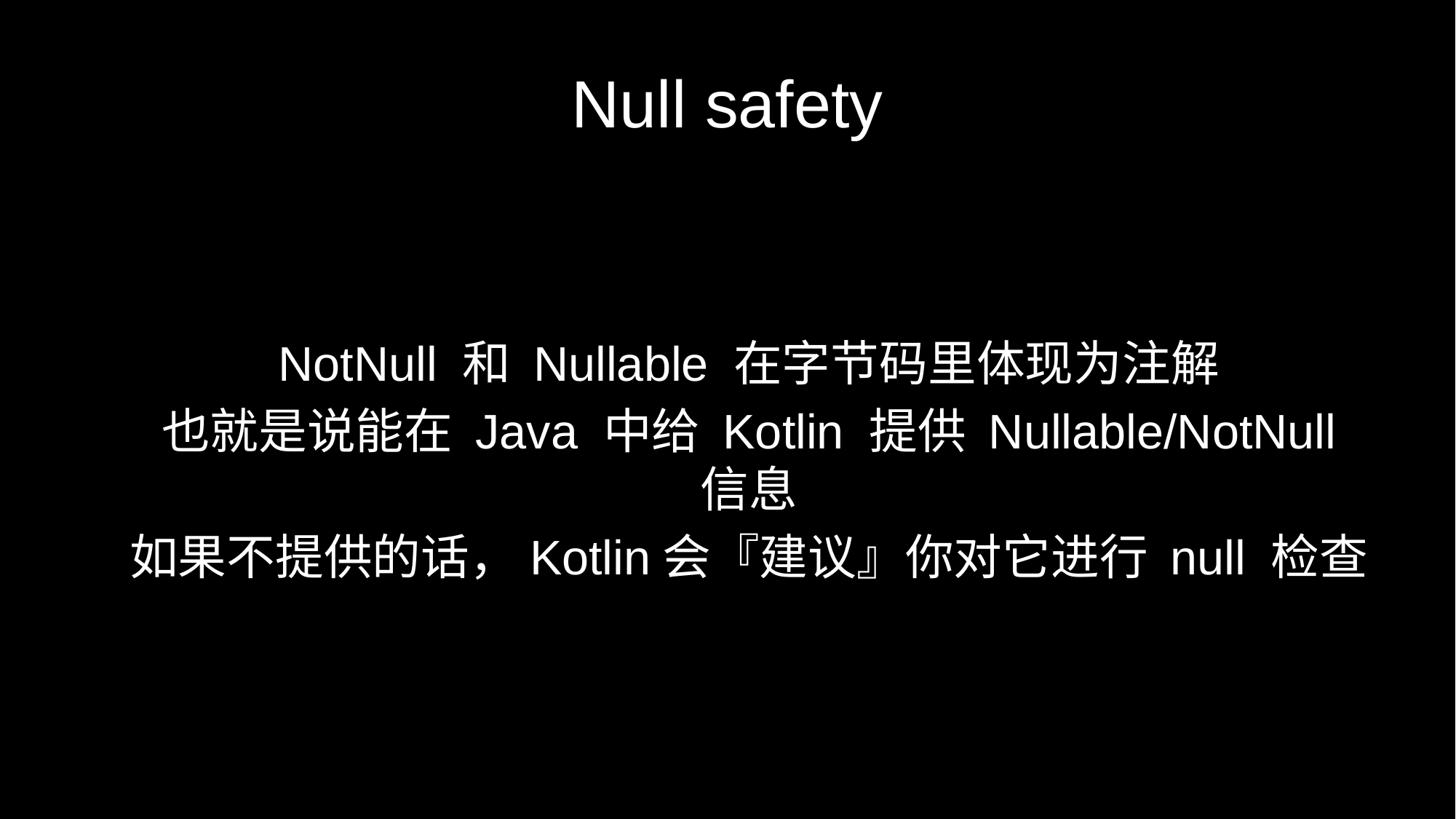

# Null safety
NotNull 和 Nullable 在字节码里体现为注解
也就是说能在 Java 中给 Kotlin 提供 Nullable/NotNull 信息
如果不提供的话，Kotlin会『建议』你对它进行 null 检查